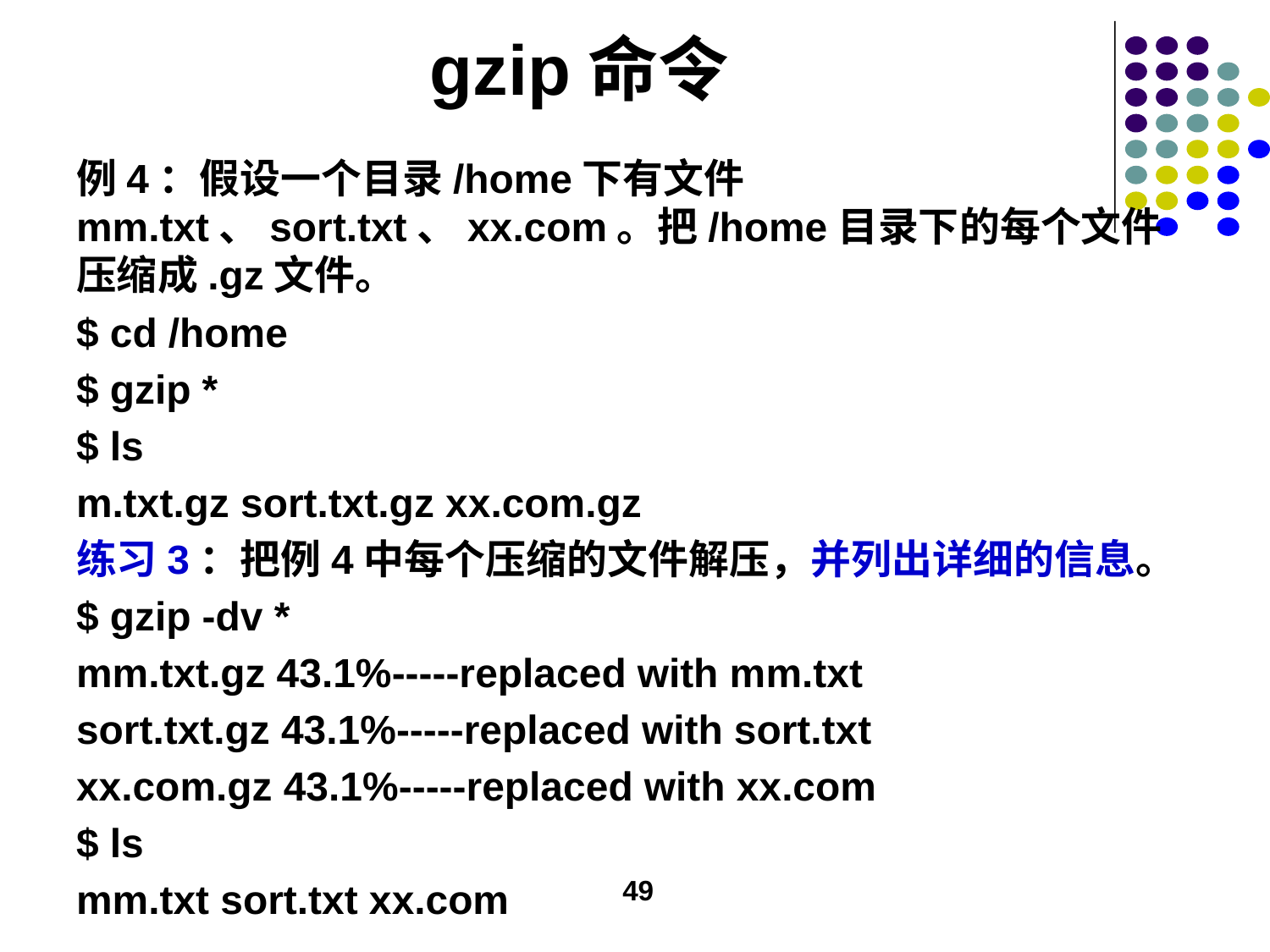

# gzip命令
例4：假设一个目录/home下有文件mm.txt、sort.txt、xx.com。把/home目录下的每个文件压缩成.gz文件。
$ cd /home
$ gzip *
$ ls
m.txt.gz sort.txt.gz xx.com.gz
练习3：把例4中每个压缩的文件解压，并列出详细的信息。
$ gzip -dv *
mm.txt.gz 43.1%-----replaced with mm.txt
sort.txt.gz 43.1%-----replaced with sort.txt
xx.com.gz 43.1%-----replaced with xx.com
$ ls
mm.txt sort.txt xx.com

49